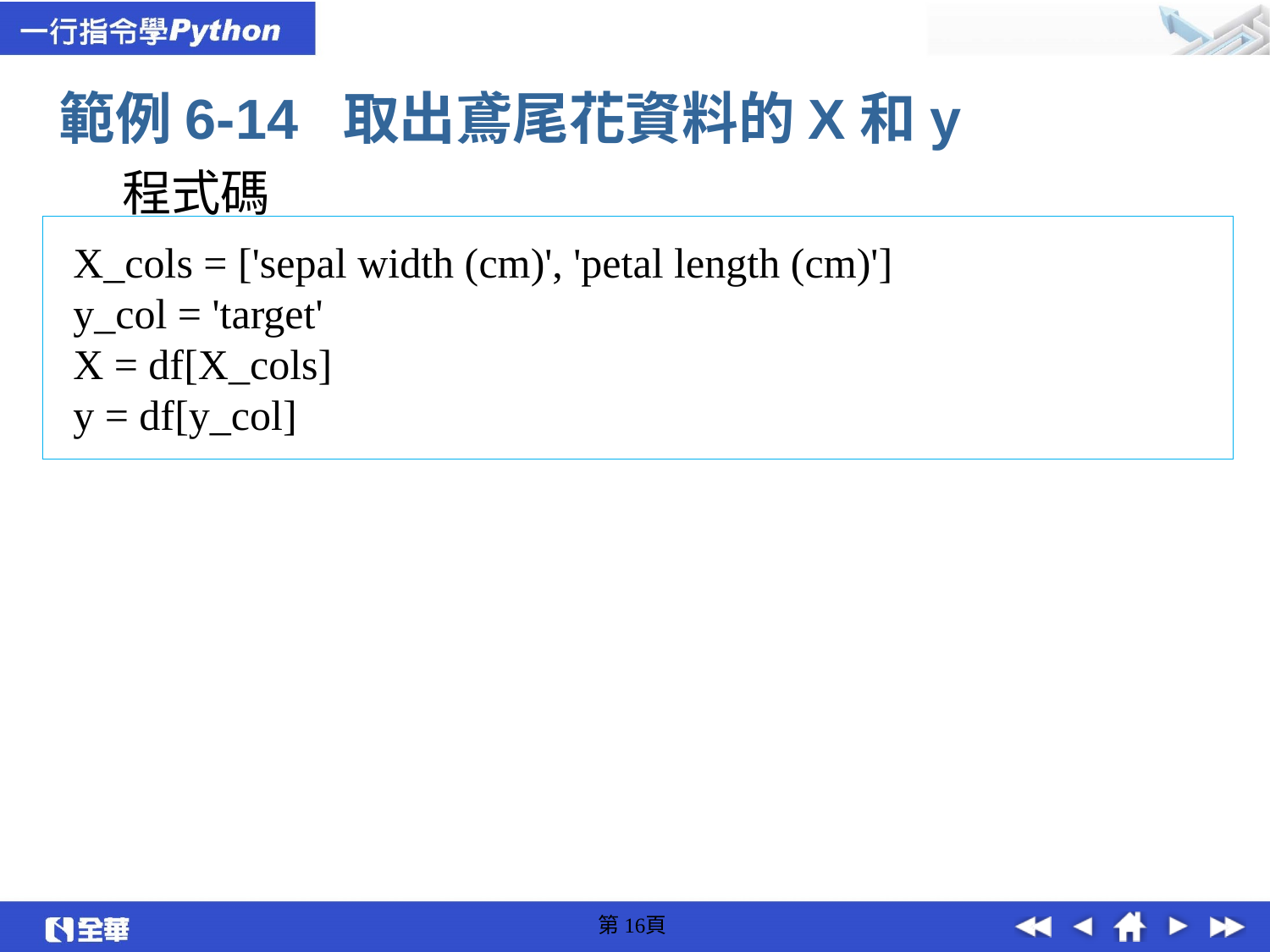

範例6-14  取出鳶尾花資料的X和y
程式碼
X_cols = ['sepal width (cm)', 'petal length (cm)']
y_col = 'target'
X = df[X_cols]
y = df[y_col]